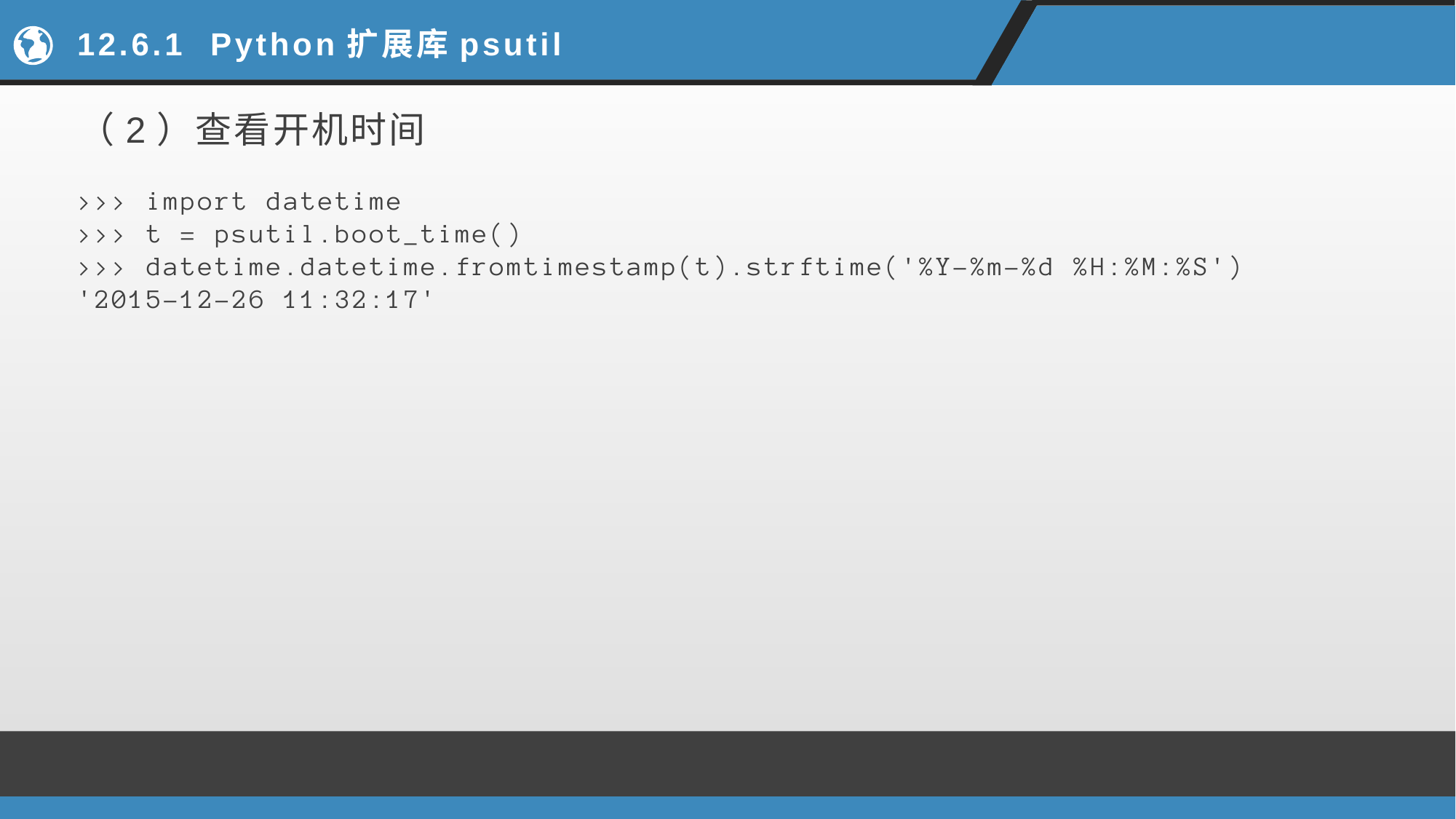

# 12.6.1  Python扩展库psutil

（2）查看开机时间

>>> import datetime
>>> t = psutil.boot_time()
>>> datetime.datetime.fromtimestamp(t).strftime('%Y-%m-%d %H:%M:%S')
'2015-12-26 11:32:17'